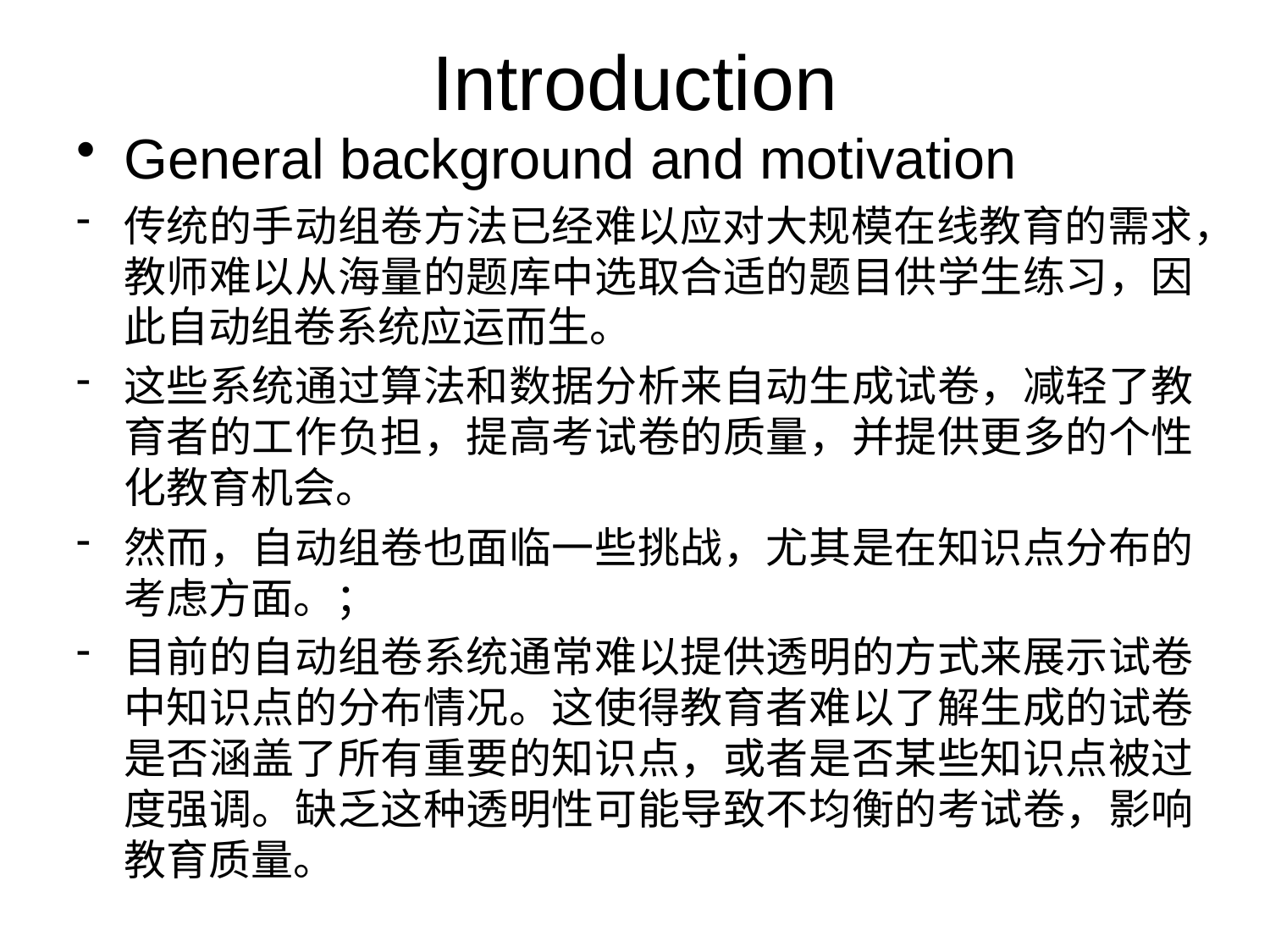

# Introduction
General background and motivation
传统的手动组卷方法已经难以应对大规模在线教育的需求，教师难以从海量的题库中选取合适的题目供学生练习，因此自动组卷系统应运而生。
这些系统通过算法和数据分析来自动生成试卷，减轻了教育者的工作负担，提高考试卷的质量，并提供更多的个性化教育机会。
然而，自动组卷也面临一些挑战，尤其是在知识点分布的考虑方面。；
目前的自动组卷系统通常难以提供透明的方式来展示试卷中知识点的分布情况。这使得教育者难以了解生成的试卷是否涵盖了所有重要的知识点，或者是否某些知识点被过度强调。缺乏这种透明性可能导致不均衡的考试卷，影响教育质量。